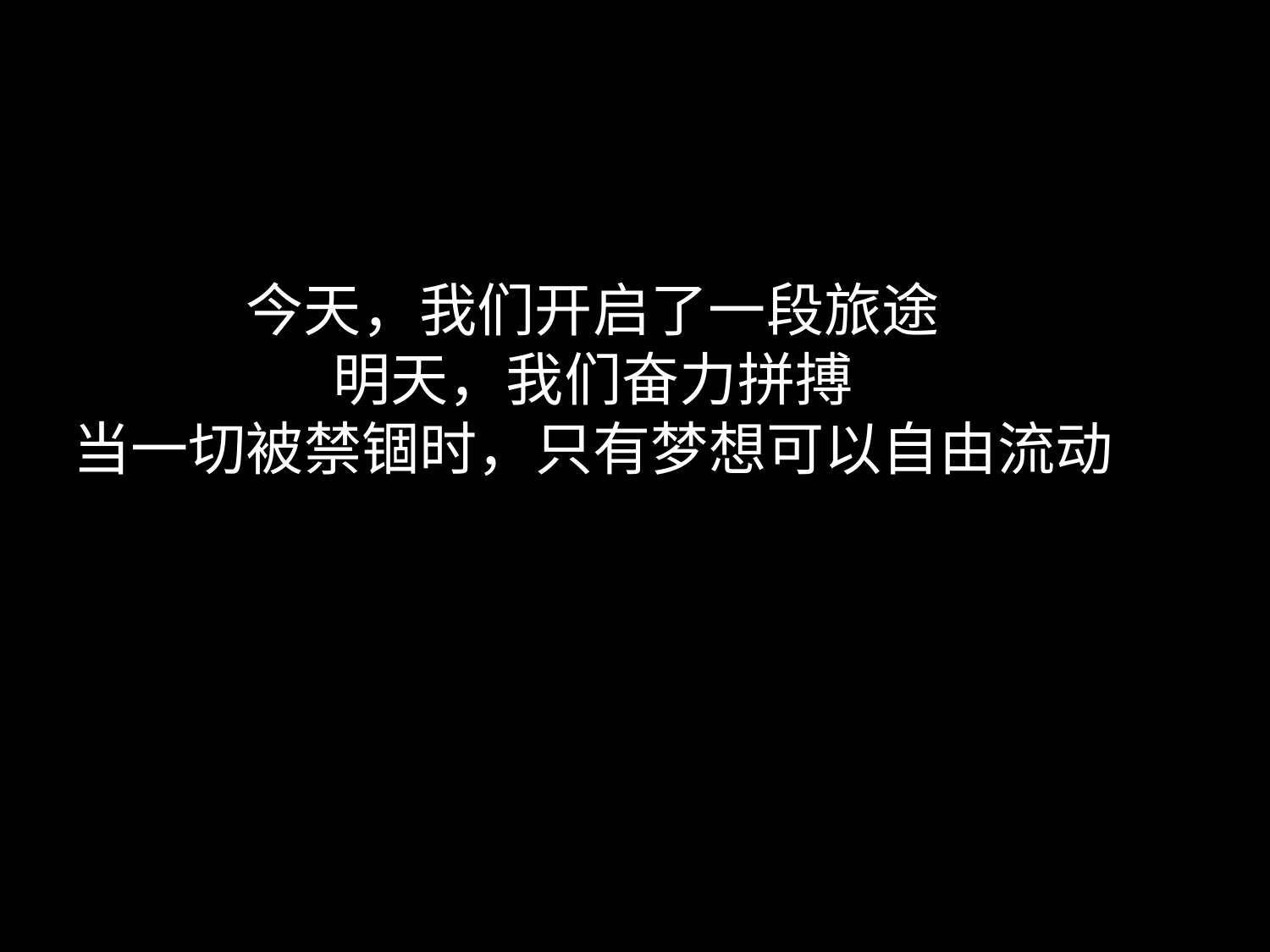

# 今天，我们开启了一段旅途 明天，我们奋力拼搏 当一切被禁锢时，只有梦想可以自由流动